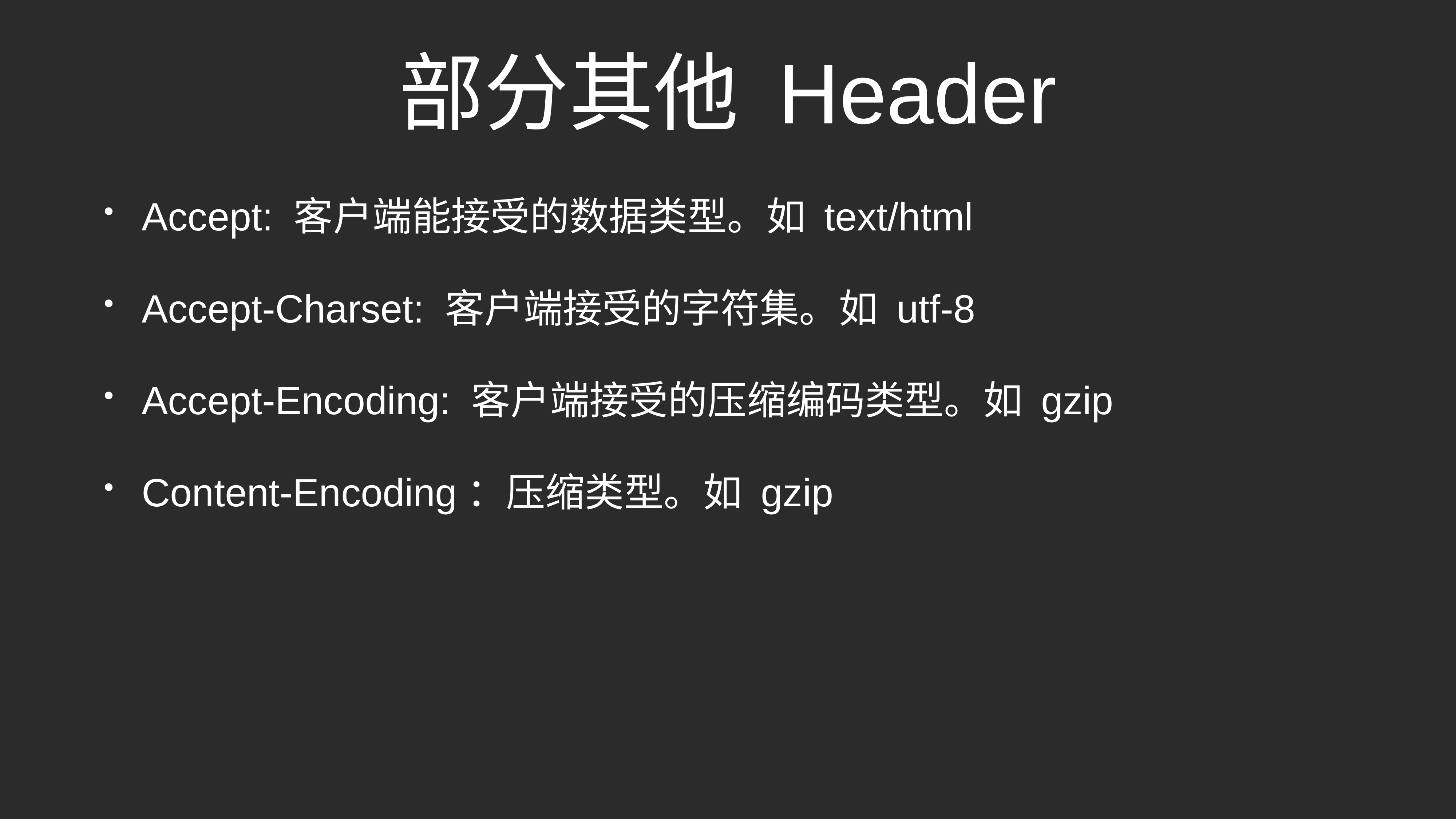

# 部分其他 Header
Accept: 客户端能接受的数据类型。如 text/html
Accept-Charset: 客户端接受的字符集。如 utf-8
Accept-Encoding: 客户端接受的压缩编码类型。如 gzip
Content-Encoding：压缩类型。如 gzip